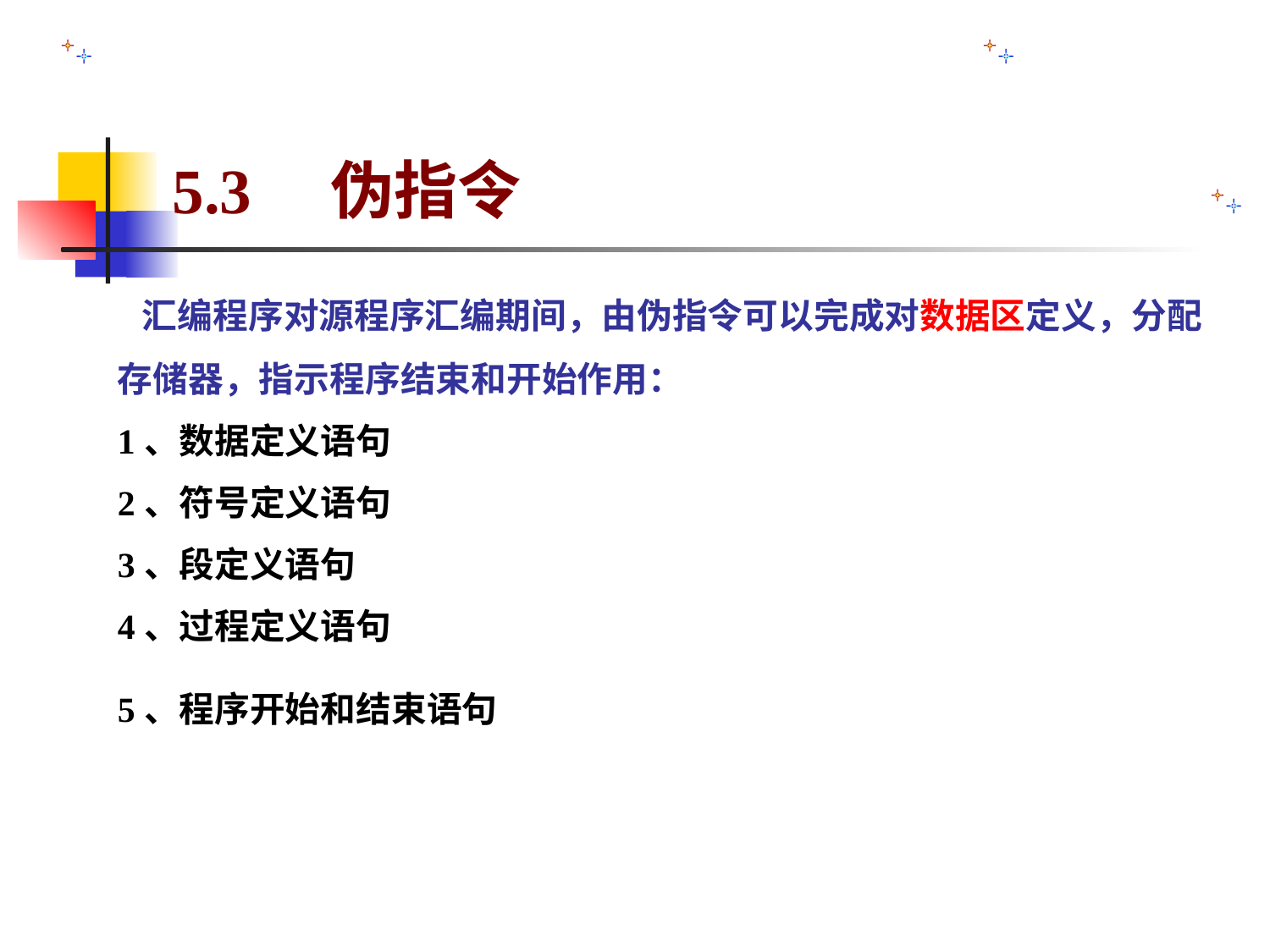

# 5.3    伪指令
  汇编程序对源程序汇编期间，由伪指令可以完成对数据区定义，分配存储器，指示程序结束和开始作用：
1、数据定义语句
2、符号定义语句
3、段定义语句
4、过程定义语句
5、程序开始和结束语句